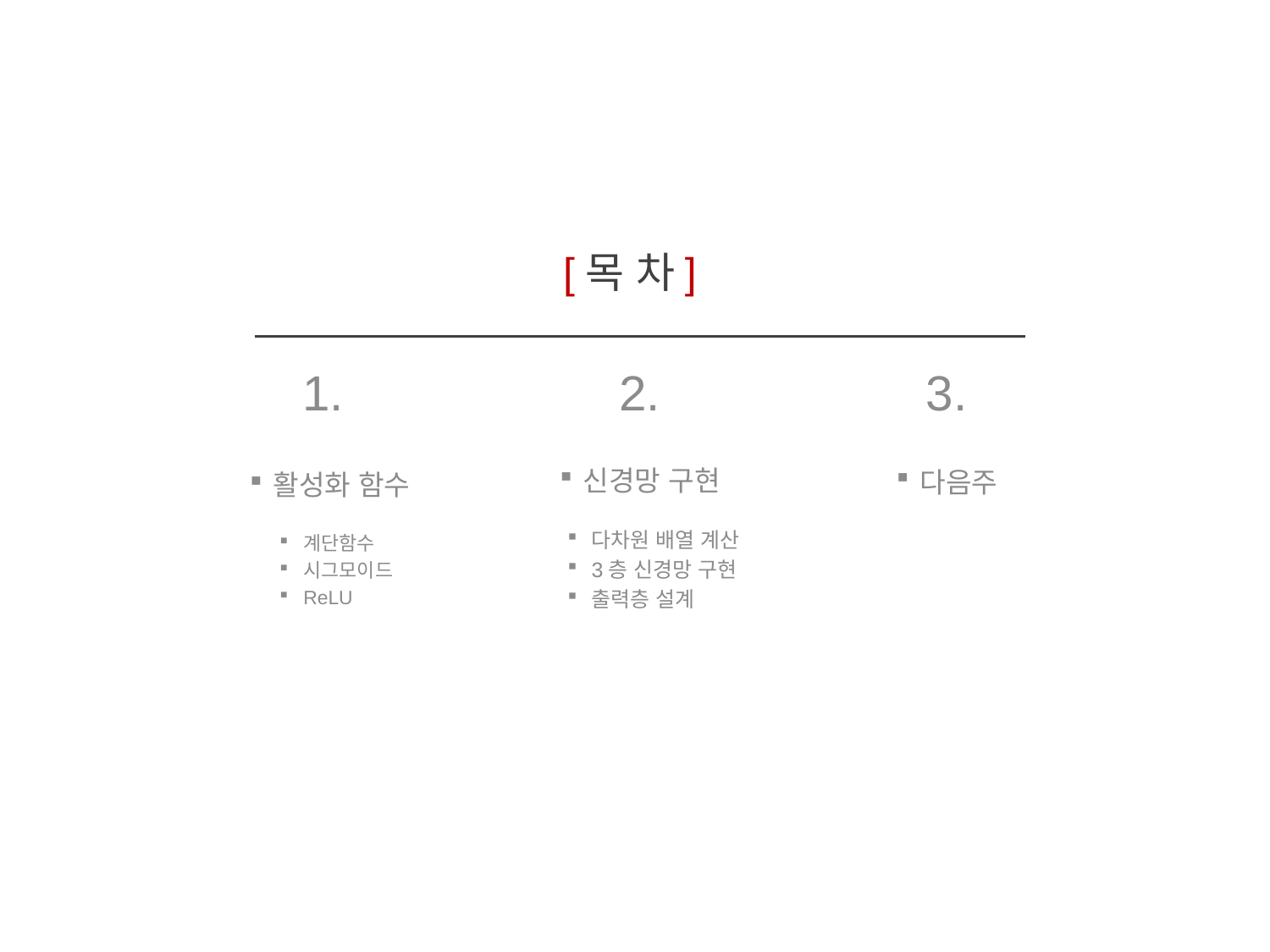

# [목 차]
1.
2.
3.
활성화 함수

신경망 구현

다음주

다차원 배열 계산
3층 신경망 구현
출력층 설계

계단함수
시그모이드
ReLU